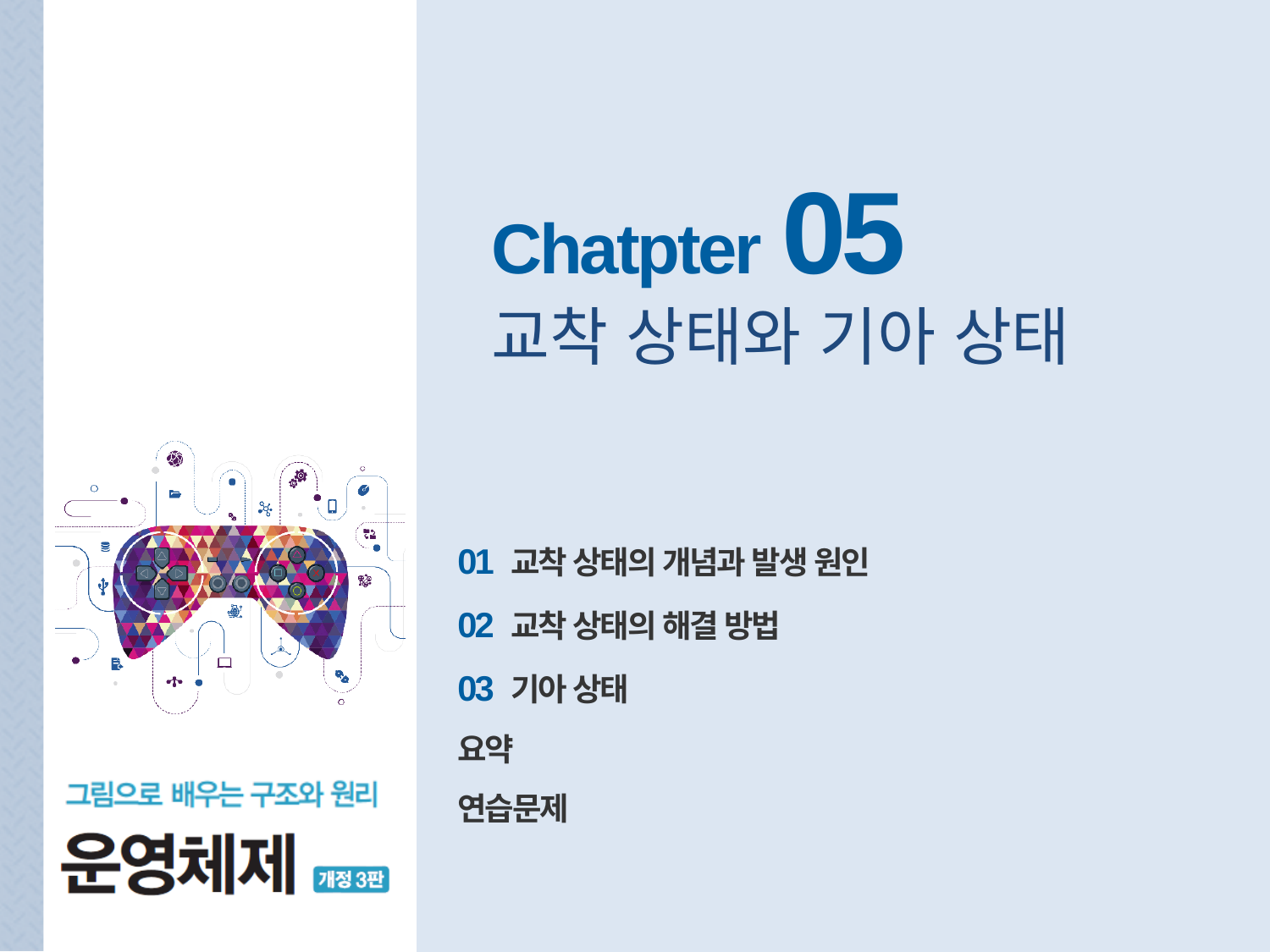

Chatpter 05
교착 상태와 기아 상태
01 교착 상태의 개념과 발생 원인
02 교착 상태의 해결 방법
03 기아 상태
요약
연습문제